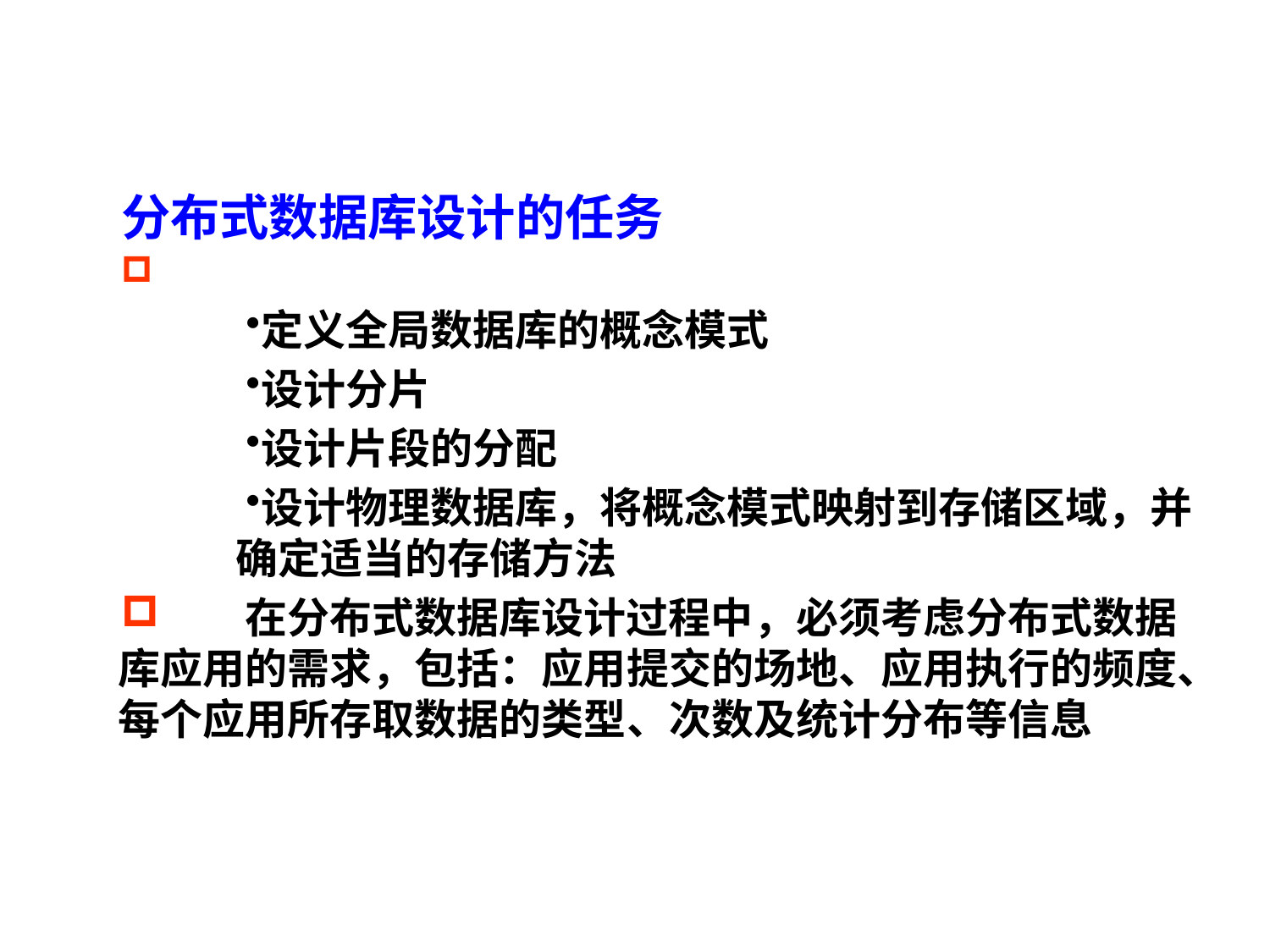

(1)  分布式数据库设计的任务
分布式数据库设计的任务
	分布式数据库设计包含以下任务：
定义全局数据库的概念模式
设计分片
设计片段的分配
设计物理数据库，将概念模式映射到存储区域，并确定适当的存储方法
	在分布式数据库设计过程中，必须考虑分布式数据库应用的需求，包括：应用提交的场地、应用执行的频度、每个应用所存取数据的类型、次数及统计分布等信息